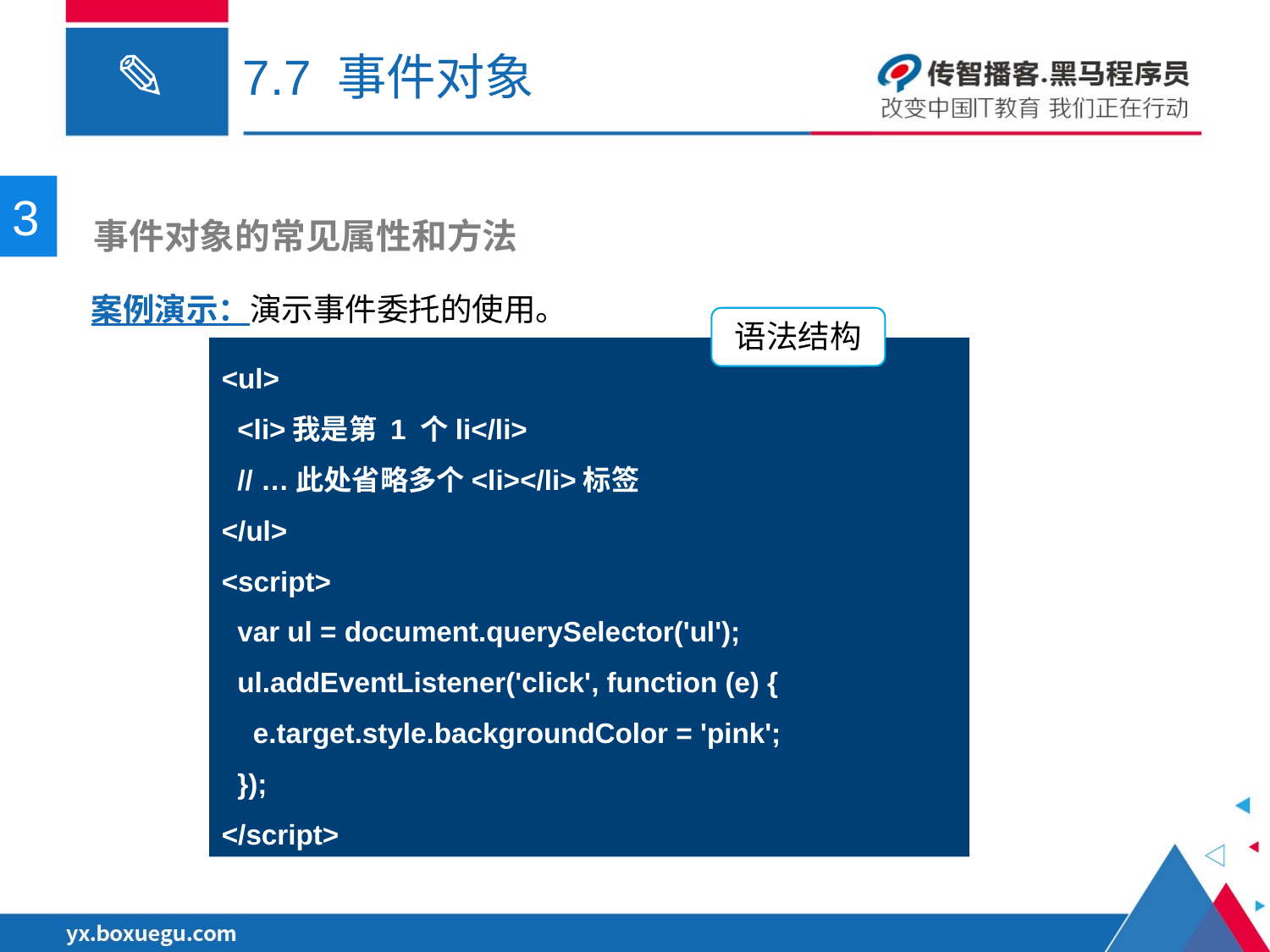

# 7.7 事件对象

3
  事件对象的常见属性和方法
案例演示：演示事件委托的使用。
语法结构
<ul>
  <li>我是第 1 个li</li>
  // …此处省略多个<li></li>标签
</ul>
<script>
  var ul = document.querySelector('ul');
  ul.addEventListener('click', function (e) {
    e.target.style.backgroundColor = 'pink';
  });
</script>
注